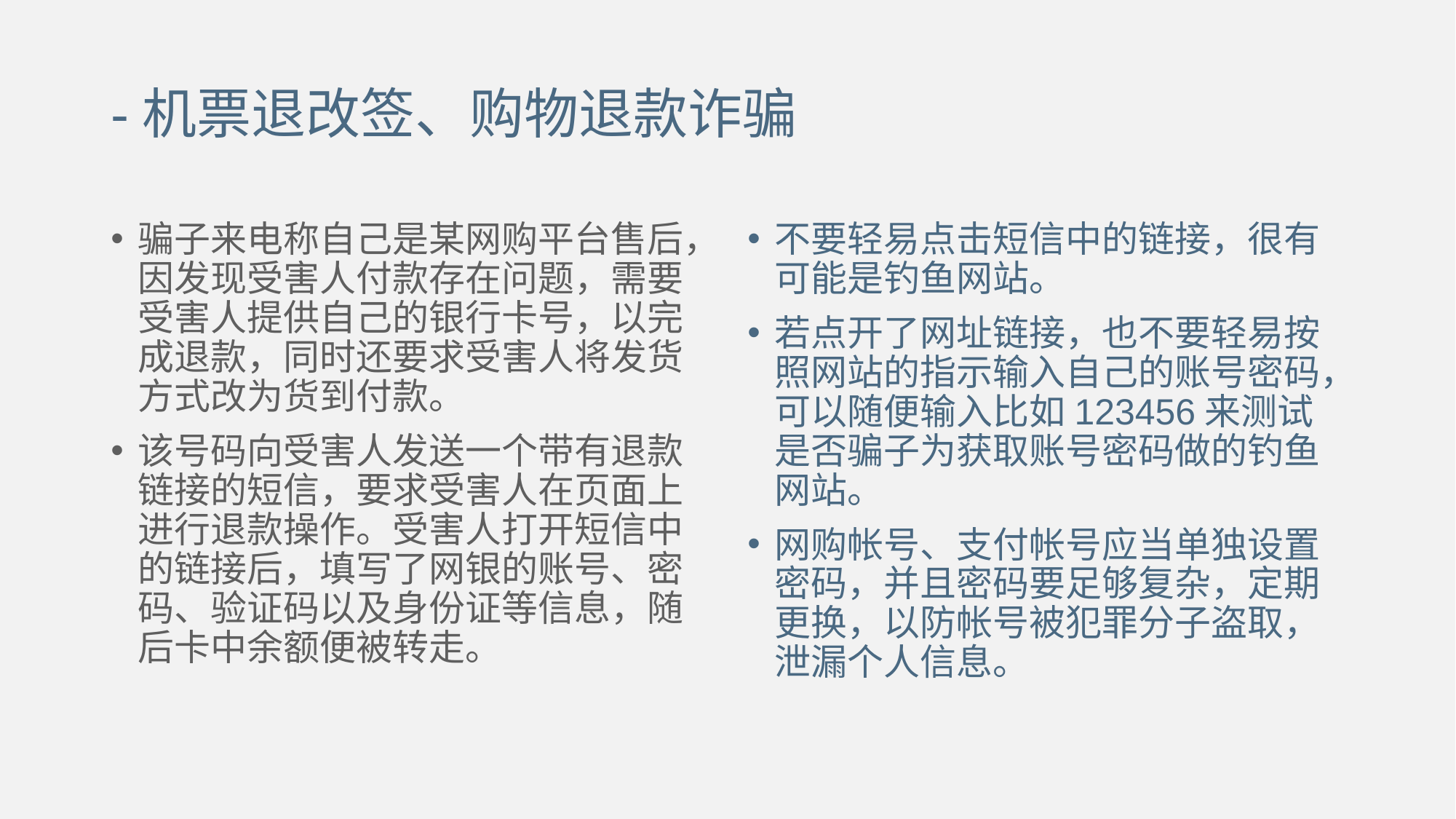

-机票退改签、购物退款诈骗
骗子来电称自己是某网购平台售后，因发现受害人付款存在问题，需要受害人提供自己的银行卡号，以完成退款，同时还要求受害人将发货方式改为货到付款。
该号码向受害人发送一个带有退款链接的短信，要求受害人在页面上进行退款操作。受害人打开短信中的链接后，填写了网银的账号、密码、验证码以及身份证等信息，随后卡中余额便被转走。
不要轻易点击短信中的链接，很有可能是钓鱼网站。
若点开了网址链接，也不要轻易按照网站的指示输入自己的账号密码，可以随便输入比如123456来测试是否骗子为获取账号密码做的钓鱼网站。
网购帐号、支付帐号应当单独设置密码，并且密码要足够复杂，定期更换，以防帐号被犯罪分子盗取，泄漏个人信息。